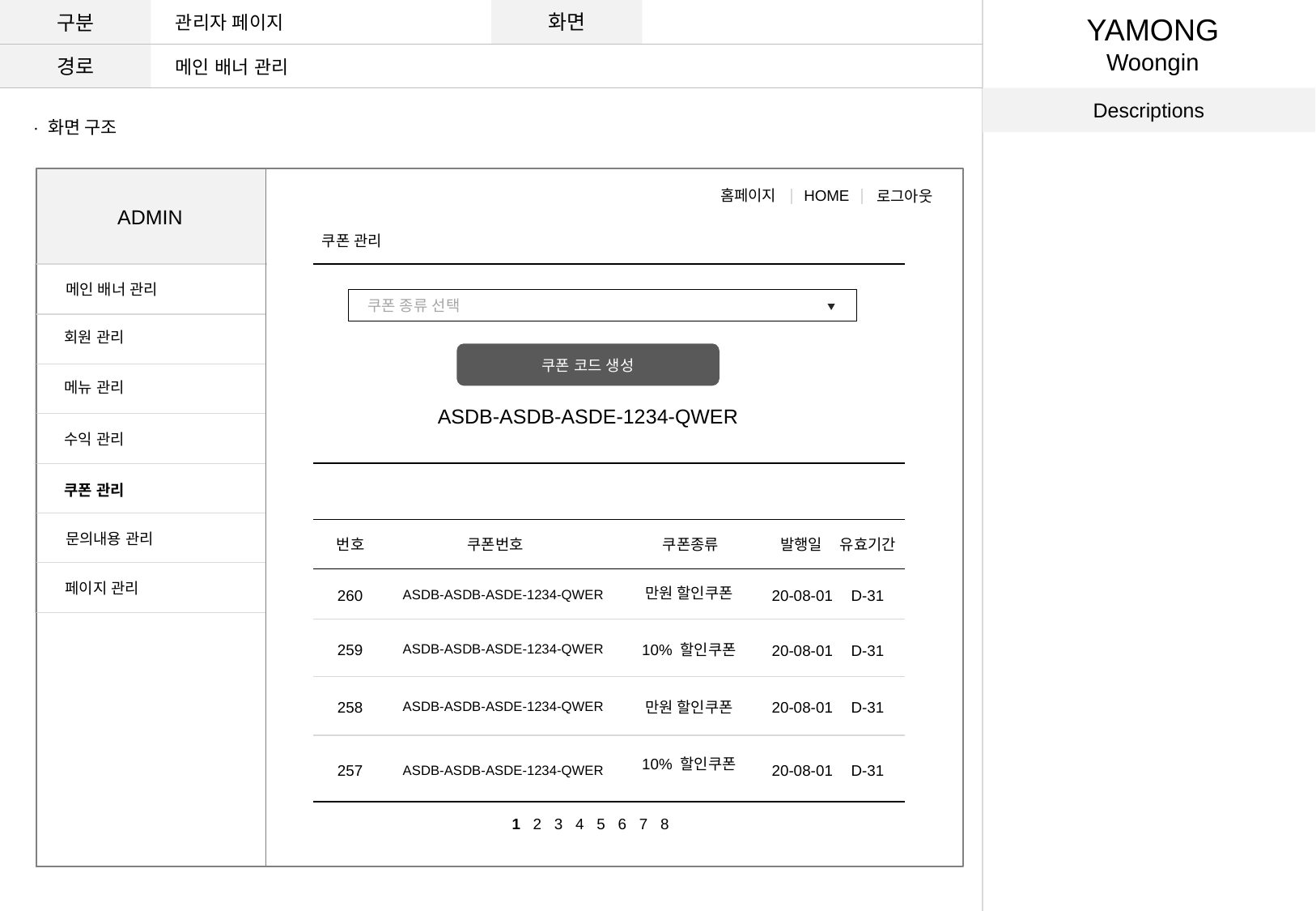

구분
화면
관리자 페이지
YAMONG
Woongin
경로
메인 배너 관리
Descriptions
· 화면 구조

홈페이지
HOME
로그아웃
ADMIN
쿠폰 관리

메인 배너 관리

쿠폰 종류 선택

회원 관리

쿠폰 코드 생성

메뉴 관리
ASDB-ASDB-ASDE-1234-QWER

수익 관리

쿠폰 관리

문의내용 관리
번호
쿠폰번호
쿠폰종류
발행일
유효기간

페이지 관리
만원 할인쿠폰
260
ASDB-ASDB-ASDE-1234-QWER
20-08-01
D-31
259
ASDB-ASDB-ASDE-1234-QWER
10% 할인쿠폰
20-08-01
D-31
258
ASDB-ASDB-ASDE-1234-QWER
만원 할인쿠폰
20-08-01
D-31
10% 할인쿠폰
20-08-01
D-31
257
ASDB-ASDB-ASDE-1234-QWER
1   2   3   4   5   6   7   8